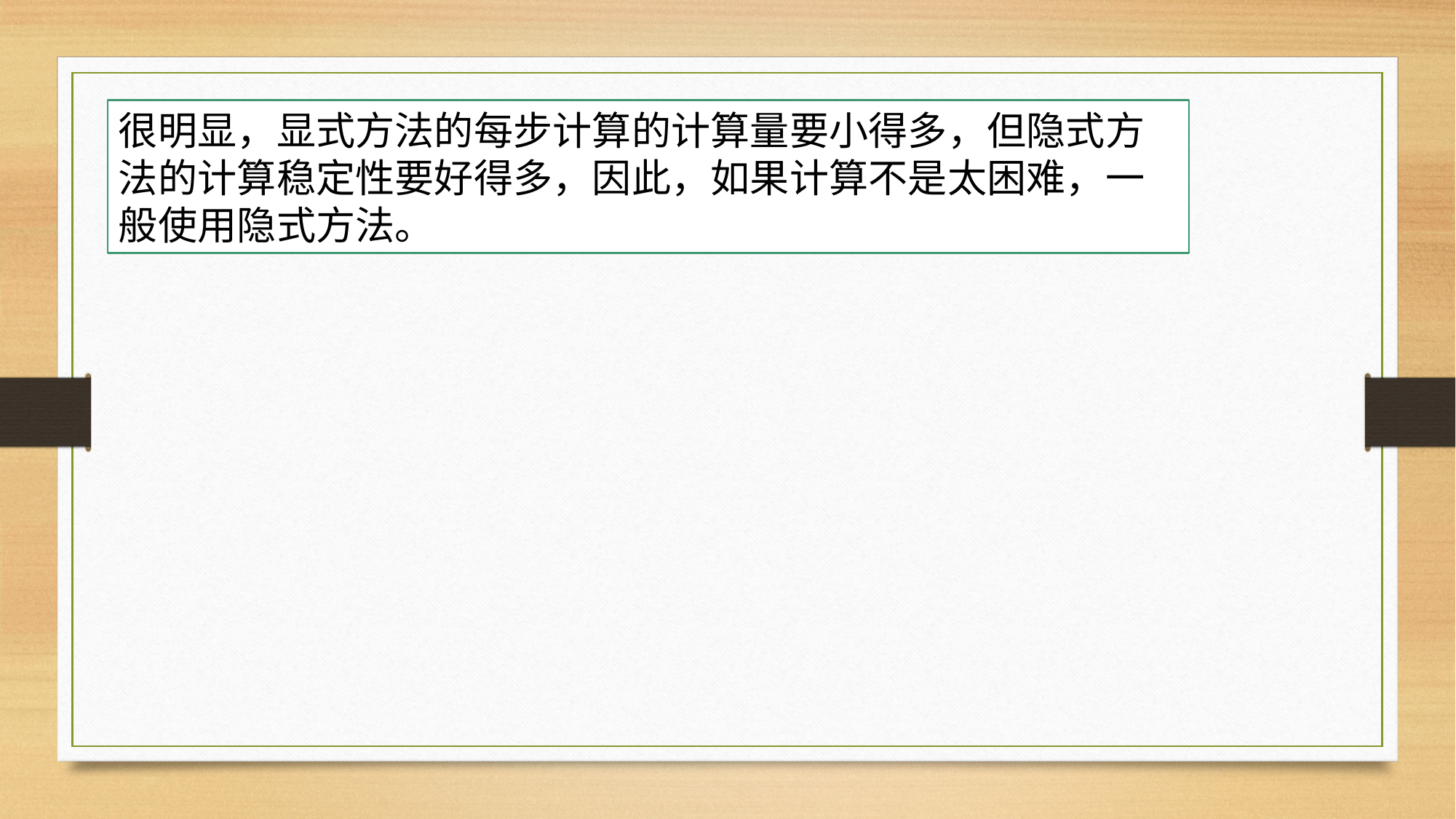

很明显，显式方法的每步计算的计算量要小得多，但隐式方法的计算稳定性要好得多，因此，如果计算不是太困难，一般使用隐式方法。